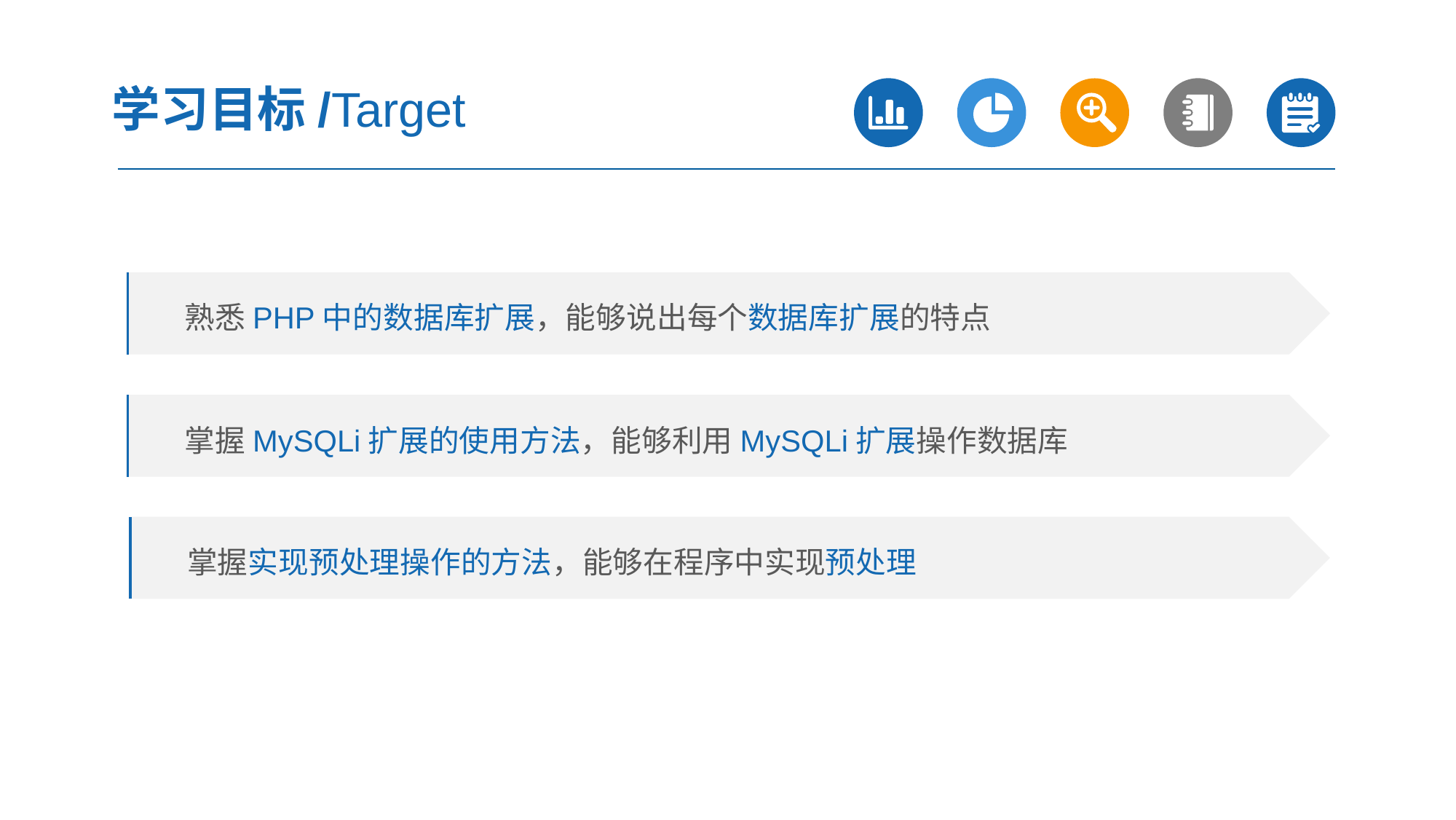

学习目标/Target
      熟悉PHP中的数据库扩展，能够说出每个数据库扩展的特点

      掌握MySQLi扩展的使用方法，能够利用MySQLi扩展操作数据库

      掌握实现预处理操作的方法，能够在程序中实现预处理